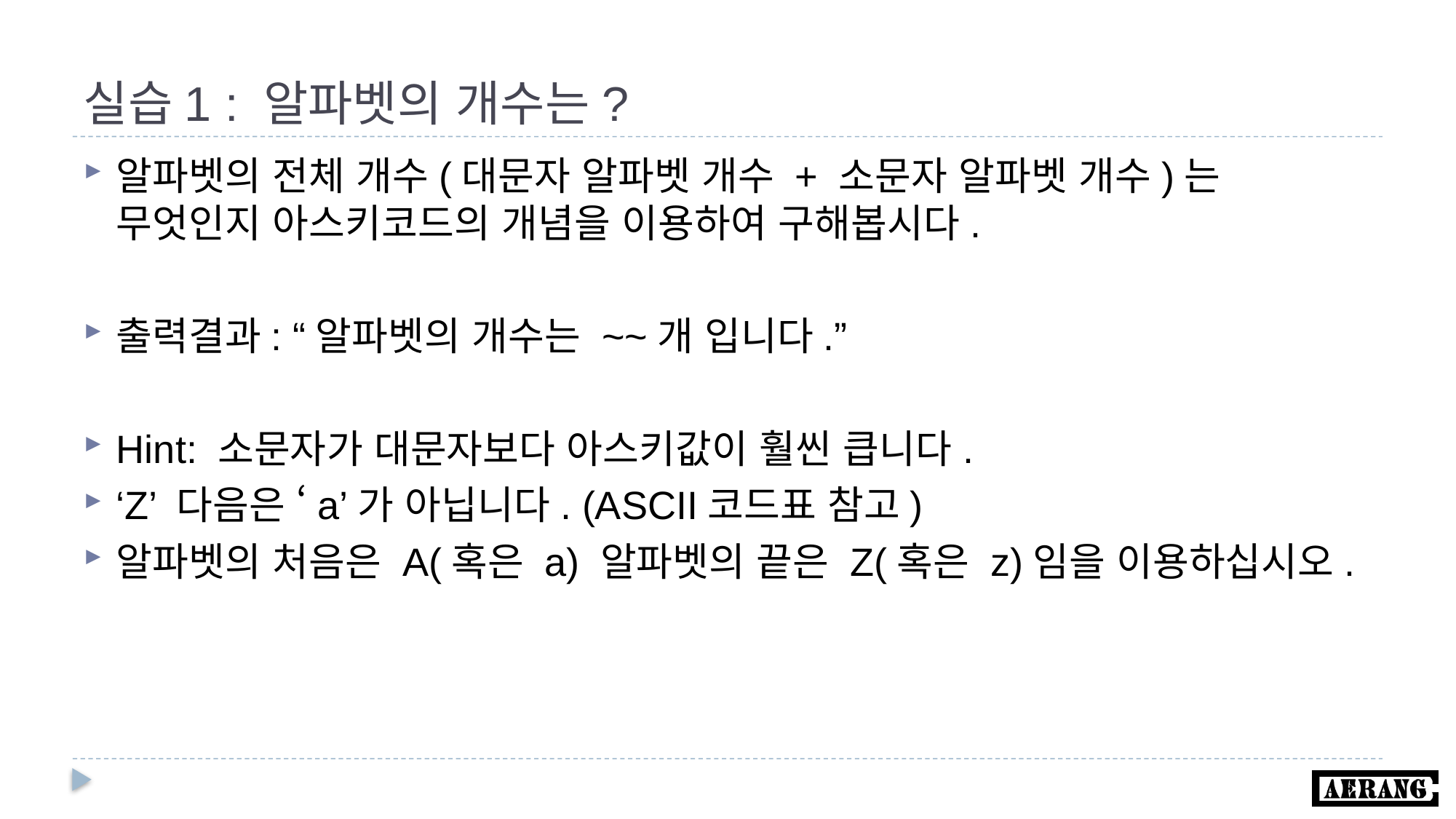

# 실습1 : 알파벳의 개수는?
알파벳의 전체 개수(대문자 알파벳 개수 + 소문자 알파벳 개수)는 무엇인지 아스키코드의 개념을 이용하여 구해봅시다.

출력결과: “알파벳의 개수는 ~~개 입니다.”

Hint: 소문자가 대문자보다 아스키값이 훨씬 큽니다.
‘Z’ 다음은 ‘a’가 아닙니다. (ASCII코드표 참고)
알파벳의 처음은 A(혹은 a) 알파벳의 끝은 Z(혹은 z)임을 이용하십시오.